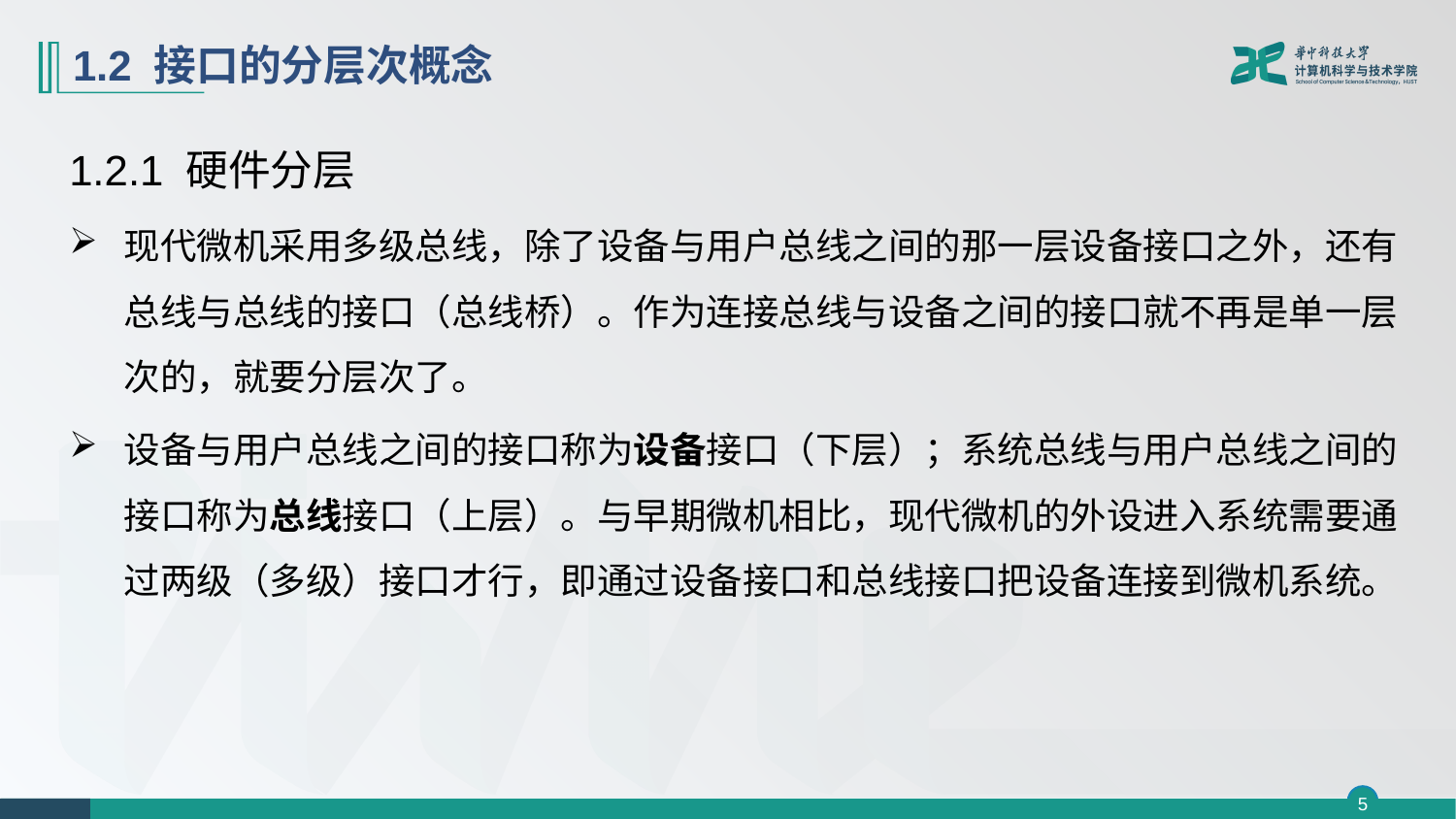

# 1.2 接口的分层次概念
1.2.1 硬件分层
现代微机采用多级总线，除了设备与用户总线之间的那一层设备接口之外，还有总线与总线的接口（总线桥）。作为连接总线与设备之间的接口就不再是单一层次的，就要分层次了。
设备与用户总线之间的接口称为设备接口（下层）；系统总线与用户总线之间的接口称为总线接口（上层）。与早期微机相比，现代微机的外设进入系统需要通过两级（多级）接口才行，即通过设备接口和总线接口把设备连接到微机系统。